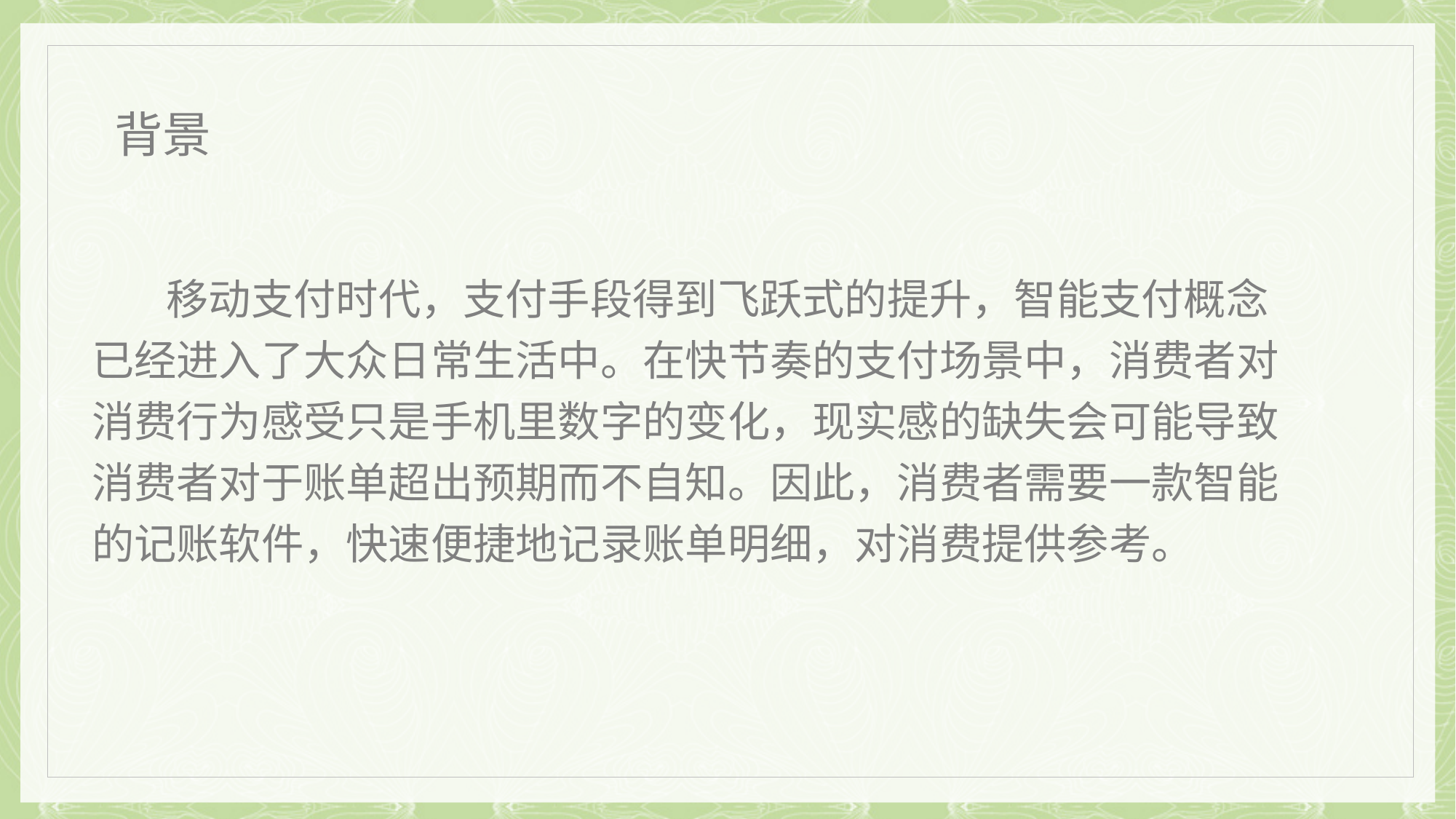

背景

           移动支付时代，支付手段得到飞跃式的提升，智能支付概念已经进入了大众日常生活中。在快节奏的支付场景中，消费者对消费行为感受只是手机里数字的变化，现实感的缺失会可能导致消费者对于账单超出预期而不自知。因此，消费者需要一款智能的记账软件，快速便捷地记录账单明细，对消费提供参考。